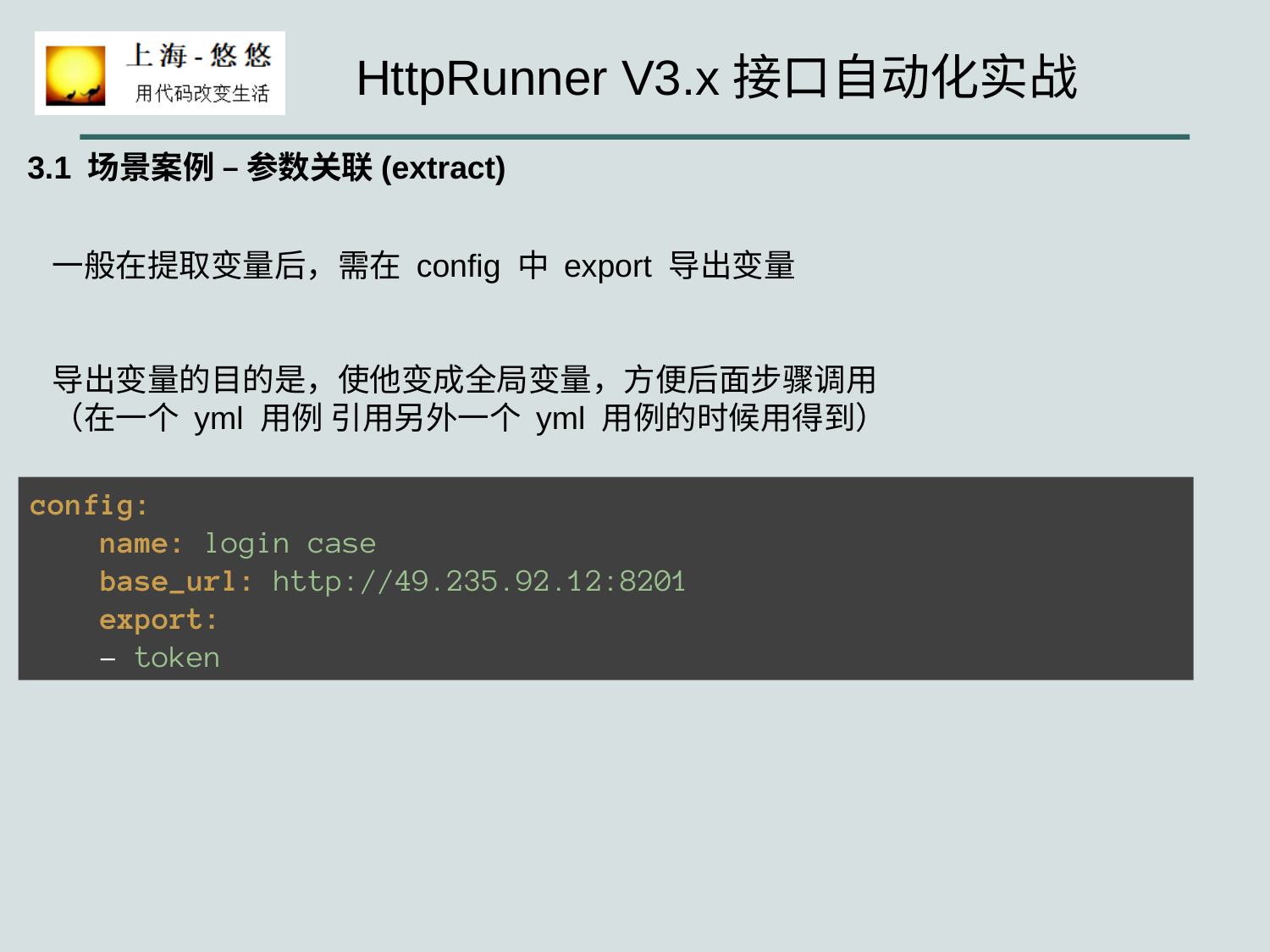

3.1 场景案例 – 参数关联(extract)
一般在提取变量后，需在 config 中 export 导出变量

导出变量的目的是，使他变成全局变量，方便后面步骤调用
（在一个 yml 用例 引用另外一个 yml 用例的时候用得到）
config:
    name: login case
    base_url: http://49.235.92.12:8201
    export:
    - token